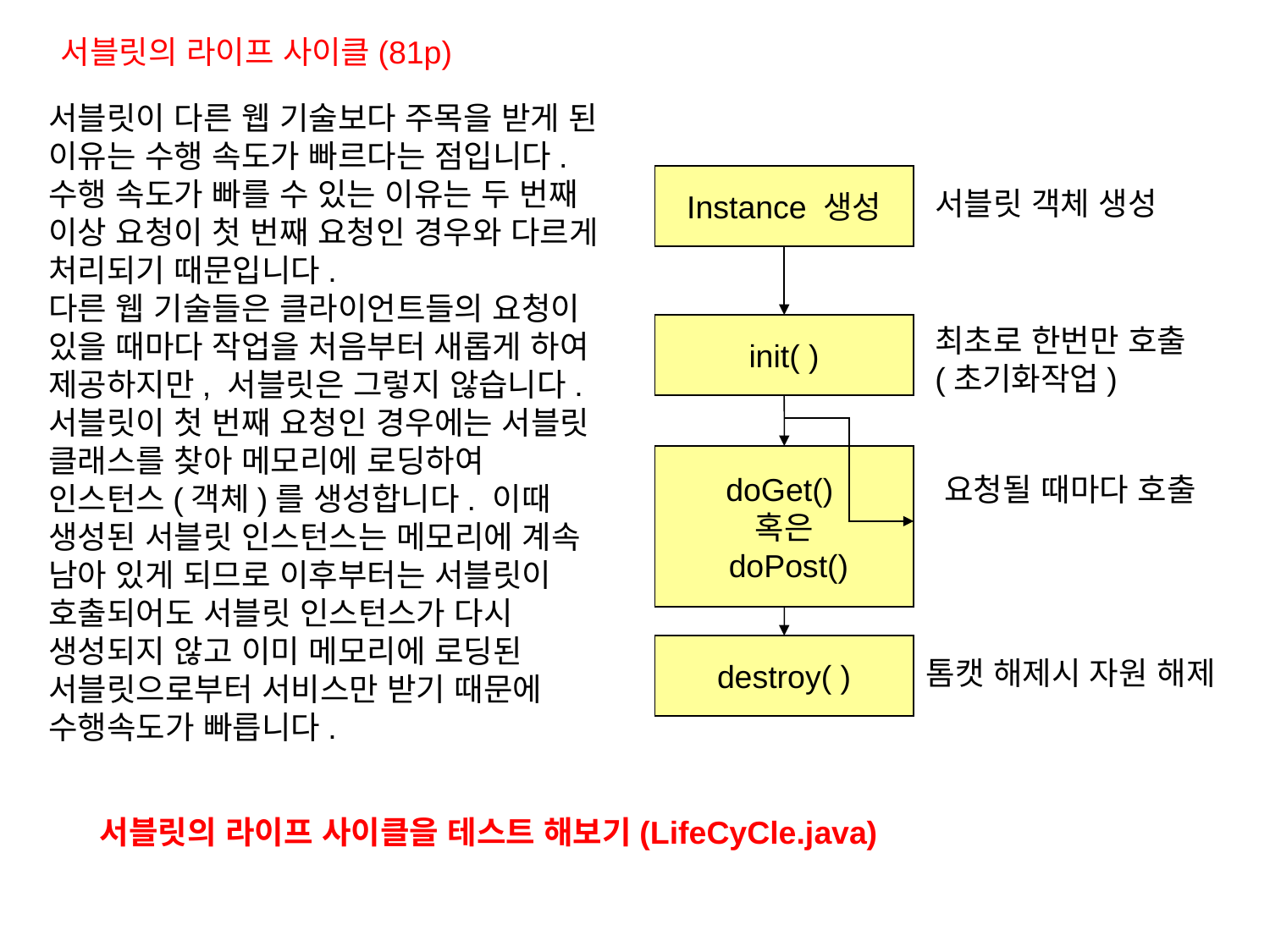

서블릿의 라이프 사이클(81p)
서블릿이 다른 웹 기술보다 주목을 받게 된 이유는 수행 속도가 빠르다는 점입니다. 수행 속도가 빠를 수 있는 이유는 두 번째 이상 요청이 첫 번째 요청인 경우와 다르게 처리되기 때문입니다.
다른 웹 기술들은 클라이언트들의 요청이 있을 때마다 작업을 처음부터 새롭게 하여 제공하지만, 서블릿은 그렇지 않습니다. 서블릿이 첫 번째 요청인 경우에는 서블릿 클래스를 찾아 메모리에 로딩하여 인스턴스(객체)를 생성합니다. 이때 생성된 서블릿 인스턴스는 메모리에 계속 남아 있게 되므로 이후부터는 서블릿이 호출되어도 서블릿 인스턴스가 다시 생성되지 않고 이미 메모리에 로딩된 서블릿으로부터 서비스만 받기 때문에 수행속도가 빠릅니다.
Instance 생성
서블릿 객체 생성
init( )
최초로 한번만 호출
(초기화작업)
doGet()
혹은
 doPost()
요청될 때마다 호출
destroy( )
톰캣 해제시 자원 해제
서블릿의 라이프 사이클을 테스트 해보기(LifeCyCle.java)